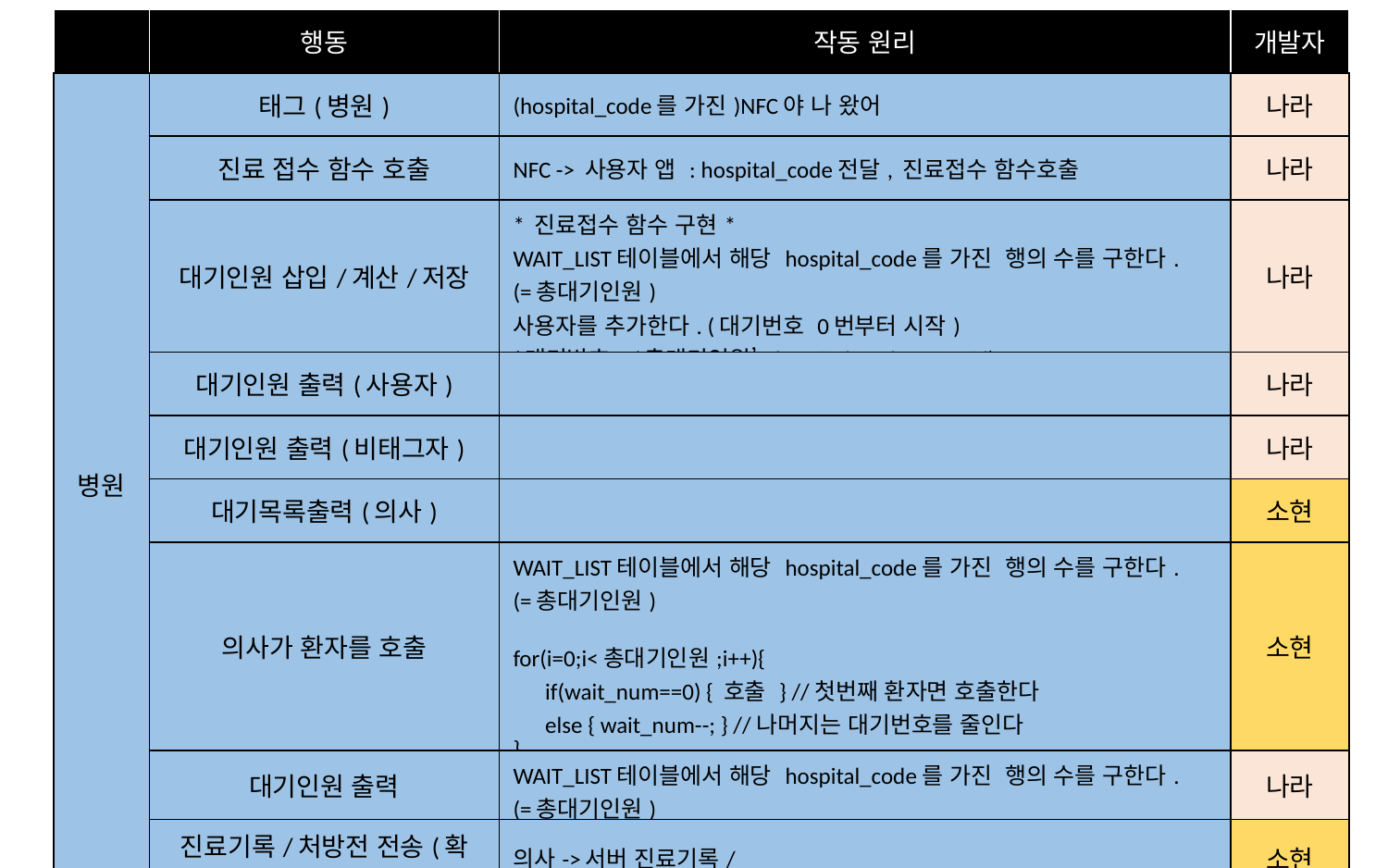

|  | 행동 | 작동 원리 | 개발자 |
| --- | --- | --- | --- |
| 병원 | 태그(병원) | (hospital\_code를 가진)NFC야 나 왔어 | 나라 |
|  | 진료 접수 함수 호출 | NFC -> 사용자 앱 : hospital\_code전달, 진료접수 함수호출 | 나라 |
|  | 대기인원 삽입/계산/저장 | \* 진료접수 함수 구현\* WAIT\_LIST테이블에서 해당 hospital\_code를 가진 행의 수를 구한다. (=총대기인원) 사용자를 추가한다. (대기번호 0번부터 시작) (대기번호 : ‘총대기인원’, hospital\_code, user\_id) | 나라 |
|  | 대기인원 출력(사용자) |  | 나라 |
|  | 대기인원 출력(비태그자) |  | 나라 |
|  | 대기목록출력(의사) |  | 소현 |
|  | 의사가 환자를 호출 | WAIT\_LIST테이블에서 해당 hospital\_code를 가진 행의 수를 구한다. (=총대기인원) for(i=0;i<총대기인원;i++){ if(wait\_num==0) { 호출 } //첫번째 환자면 호출한다 else { wait\_num--; } //나머지는 대기번호를 줄인다 } | 소현 |
|  | 대기인원 출력 | WAIT\_LIST테이블에서 해당 hospital\_code를 가진 행의 수를 구한다. (=총대기인원) | 나라 |
|  | 진료기록/처방전 전송(확인) | 의사->서버 진료기록/ | 소현 |
| 약국 | 태그(약국) | (pharm\_code를 가진)NFC야 나 왔어 | 나라 |
|  | 처방전 전송 함수 호출 | NFC -> 사용자 앱 : pharm\_code전달, 처방전출력 함수호출 | 나라 |
|  | 처방전 출력 | \*처방전출력 함수 구현\* if(is\_used != 0){ MEDICAL\_RECORD테이블의 해당 id정보, treat\_code 행에 pharm\_code를 넣는다. TREAT\_RECORD와 MEDICAL\_RECORD를 id로 조인 후, MEDICAL\_RECORD의 is\_used변수를 사용으로 바꾸기. } else{ … } //에러처리 | 소현 |
|  | 앱에서 처방전비활성화 |  | 소현 |
|  | 처방전 사용(제조완료) | 사용자 앱에 정보 푸시 | 소현 |
|  | 진료기록/처방전 조회(사용자) |  | 소현 |
|  | DB/서버관리 |  | 소현 |
|  | 진료기록/처방전 조회(병원) -> 일단 구현은 X |  |  |
역할 분배